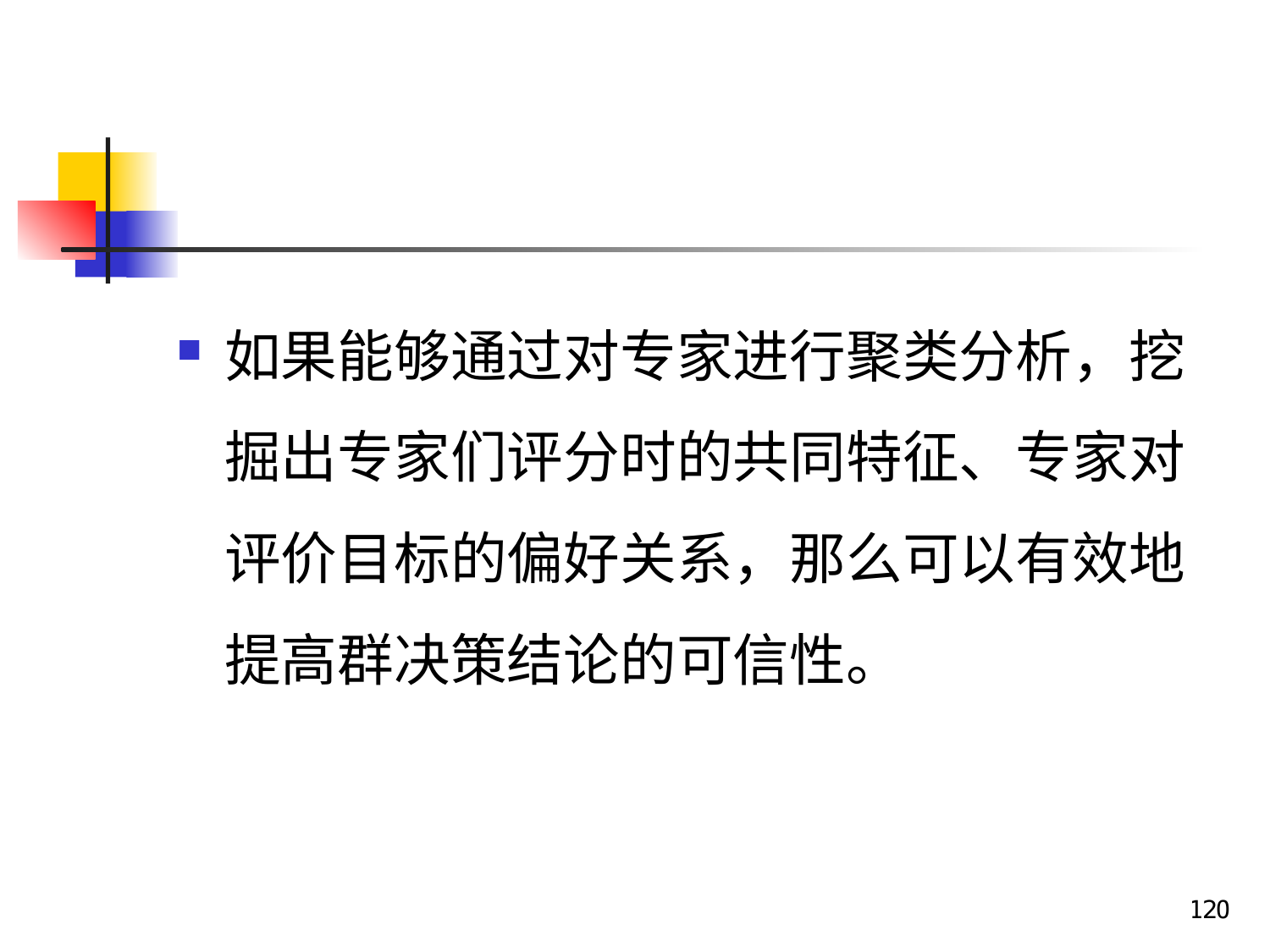

#
如果能够通过对专家进行聚类分析，挖掘出专家们评分时的共同特征、专家对评价目标的偏好关系，那么可以有效地提高群决策结论的可信性。
120